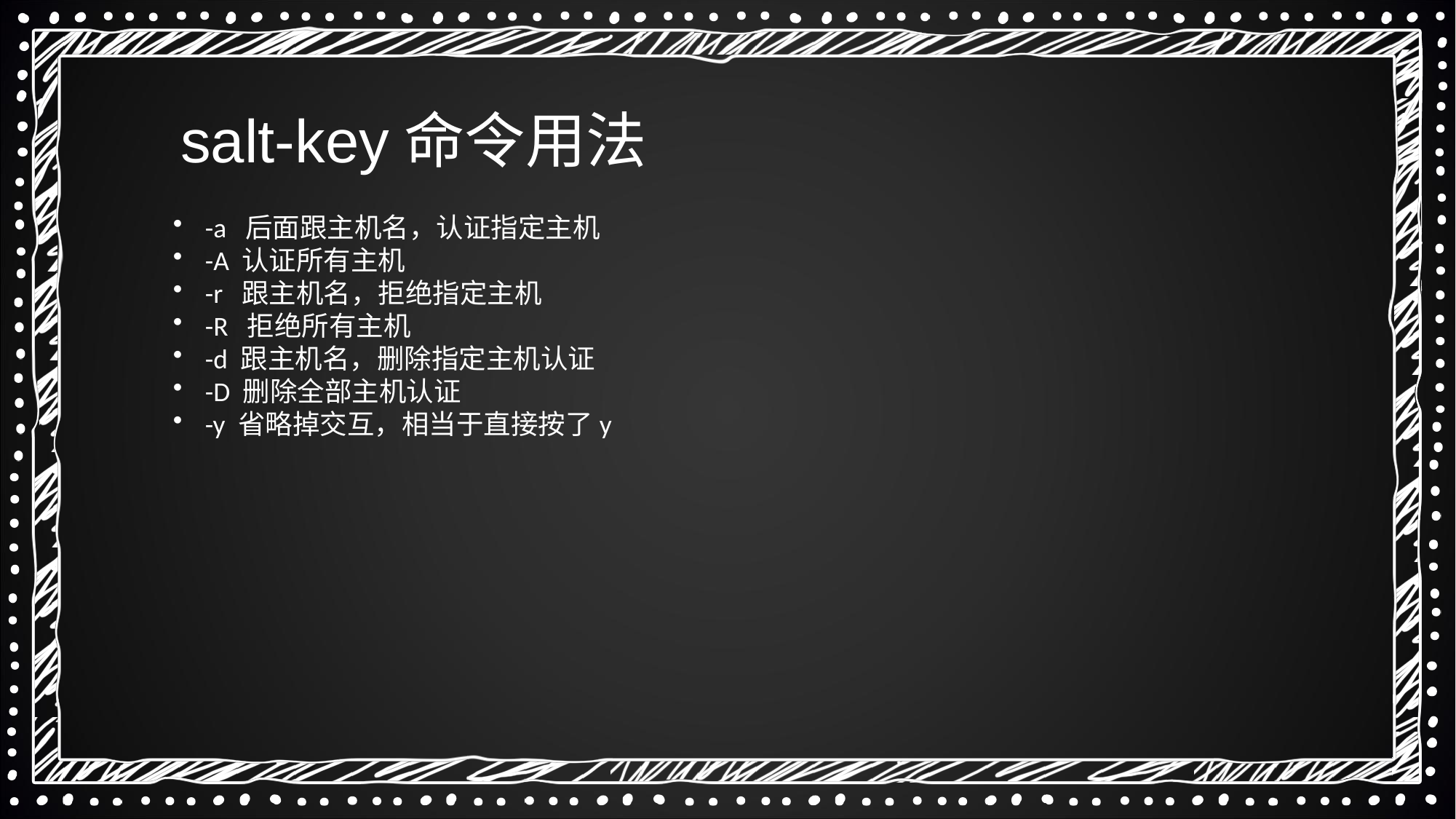

salt-key命令用法
 -a  后面跟主机名，认证指定主机
 -A 认证所有主机
 -r  跟主机名，拒绝指定主机
 -R  拒绝所有主机
 -d 跟主机名，删除指定主机认证
 -D 删除全部主机认证
 -y 省略掉交互，相当于直接按了y